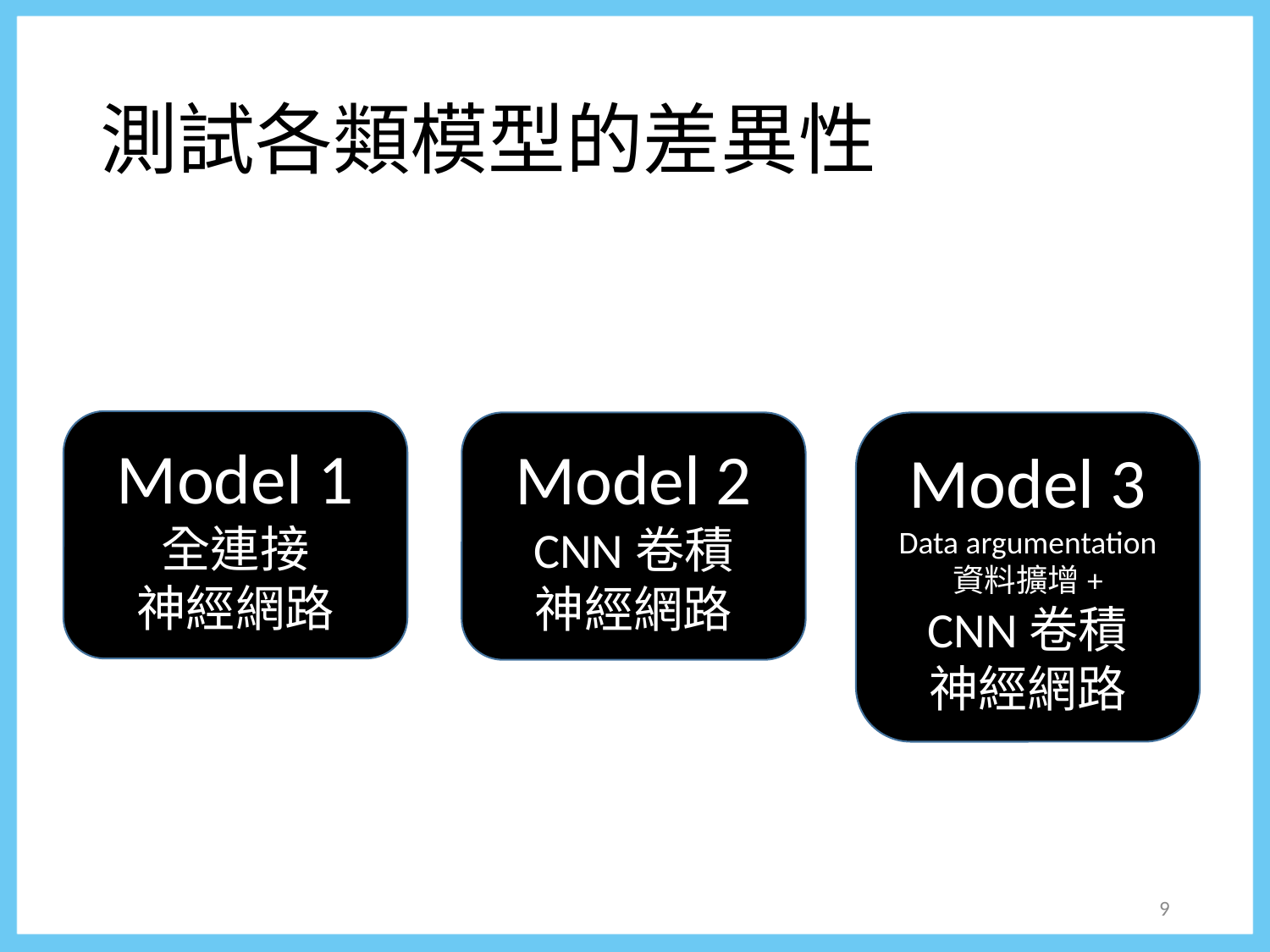

# 測試各類模型的差異性

Model 1
全連接
神經網路
Model 2
CNN卷積
神經網路
Model 3
Data argumentation
資料擴增+
CNN卷積
神經網路
9